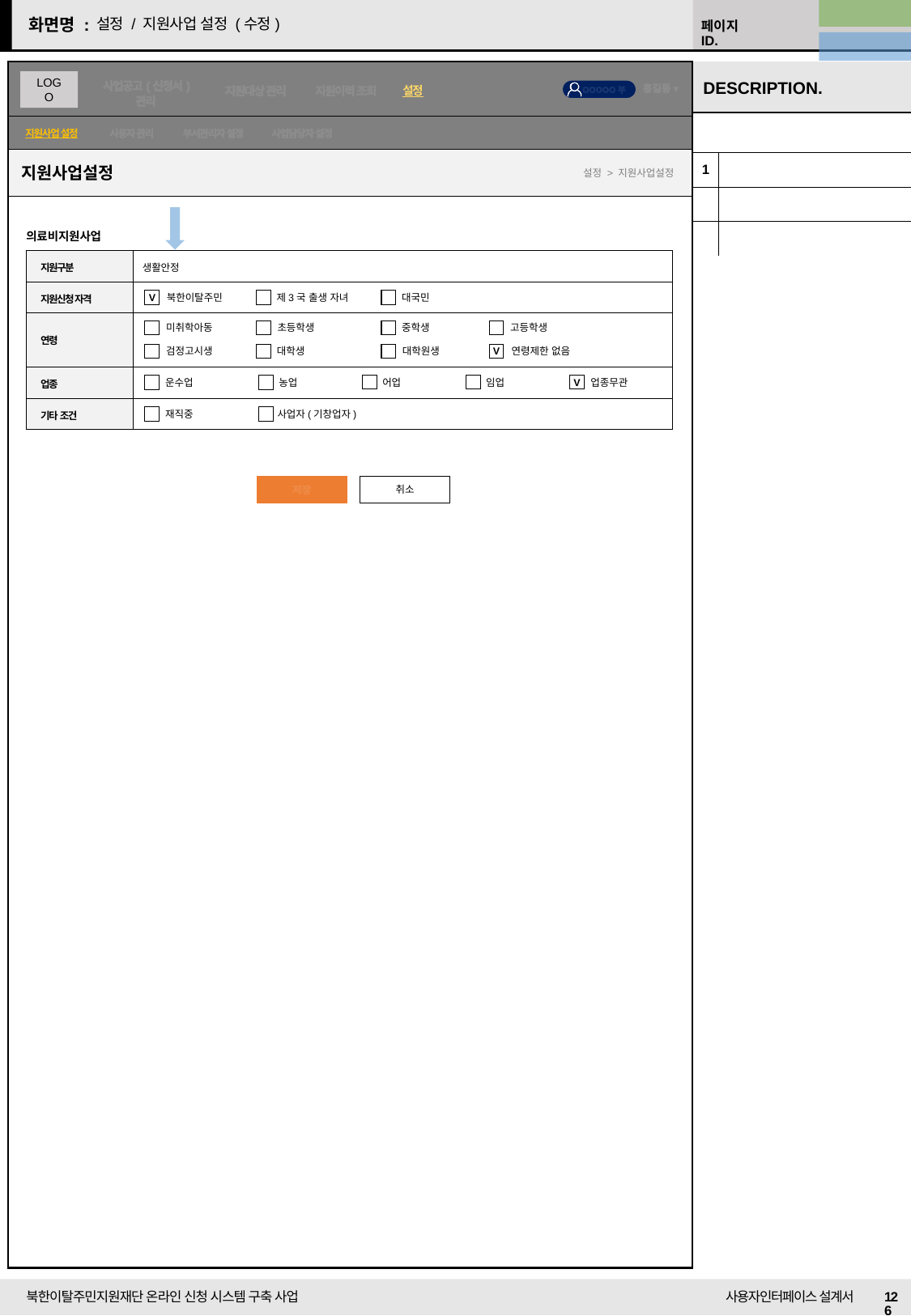

22/09/13 수정
설정 / 지원사업 설정 (수정)

22/09/16 수정
지원사업 설정
|  |  |
| --- | --- |
| 1 |  |
|  |  |
|  |  |
지원사업설정
설정 > 지원사업설정

의료비지원사업
| 지원구분 | 생활안정 |
| --- | --- |
| 지원신청 자격 |  |
| 연령 |  |
| 업종 |  |
| 기타 조건 |  |
북한이탈주민
V
제3국 출생 자녀

대국민

미취학아동

초등학생

중학생

고등학생

검정고시생

대학생

대학원생

연령제한 없음
V
어업

임업

업종무관
V
운수업

농업

재직중

사업자(기창업자)

저장
취소
126